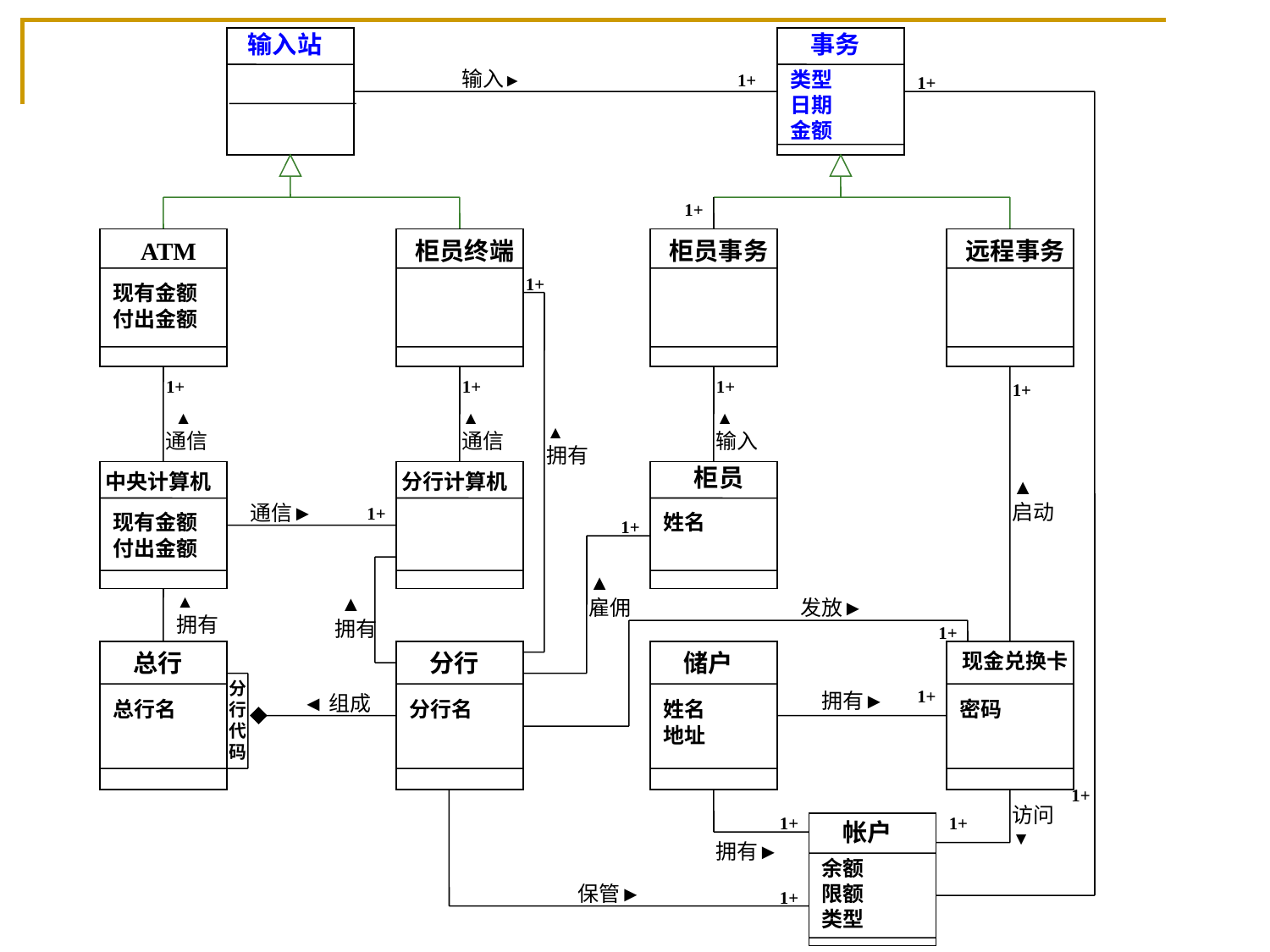

输入站

事务
输入►

类型
日期
金额
1+
1+

1+

ATM

柜员终端

柜员事务

远程事务

1+
现有金额
付出金额

1+
1+
1+
1+
  ▲
通信
▲
通信
▲
输入
▲
拥有
柜员

中央计算机

分行计算机

▲
启动
通信►

1+
现有金额
付出金额

姓名
1+

▲
雇佣

▲
拥有
 ▲
拥有
发放►

1+

总行

分行

储户

现金兑换卡

分行代码

拥有►

◄组成

1+

总行名
分行名
姓名
地址
密码

1+

访问
▼
1+
帐户
1+

拥有►

余额
限额
类型
保管►
1+